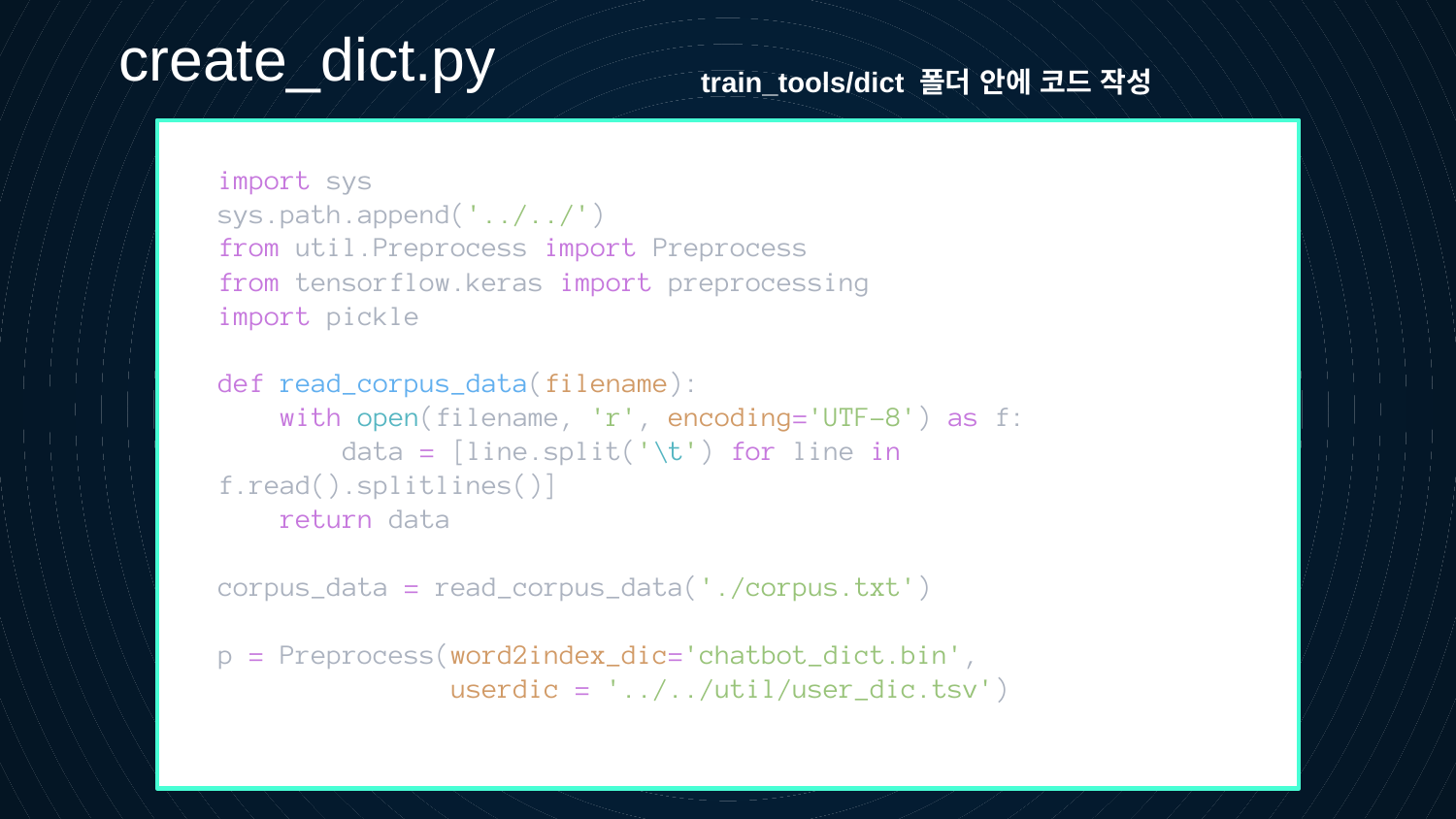

create_dict.py
train_tools/dict 폴더 안에 코드 작성

import sys
sys.path.append('../../')
from util.Preprocess import Preprocess
from tensorflow.keras import preprocessing
import pickle
def read_corpus_data(filename):
    with open(filename, 'r', encoding='UTF-8') as f:
        data = [line.split('\t') for line in f.read().splitlines()]
    return data

corpus_data = read_corpus_data('./corpus.txt')
p = Preprocess(word2index_dic='chatbot_dict.bin',
               userdic = '../../util/user_dic.tsv')